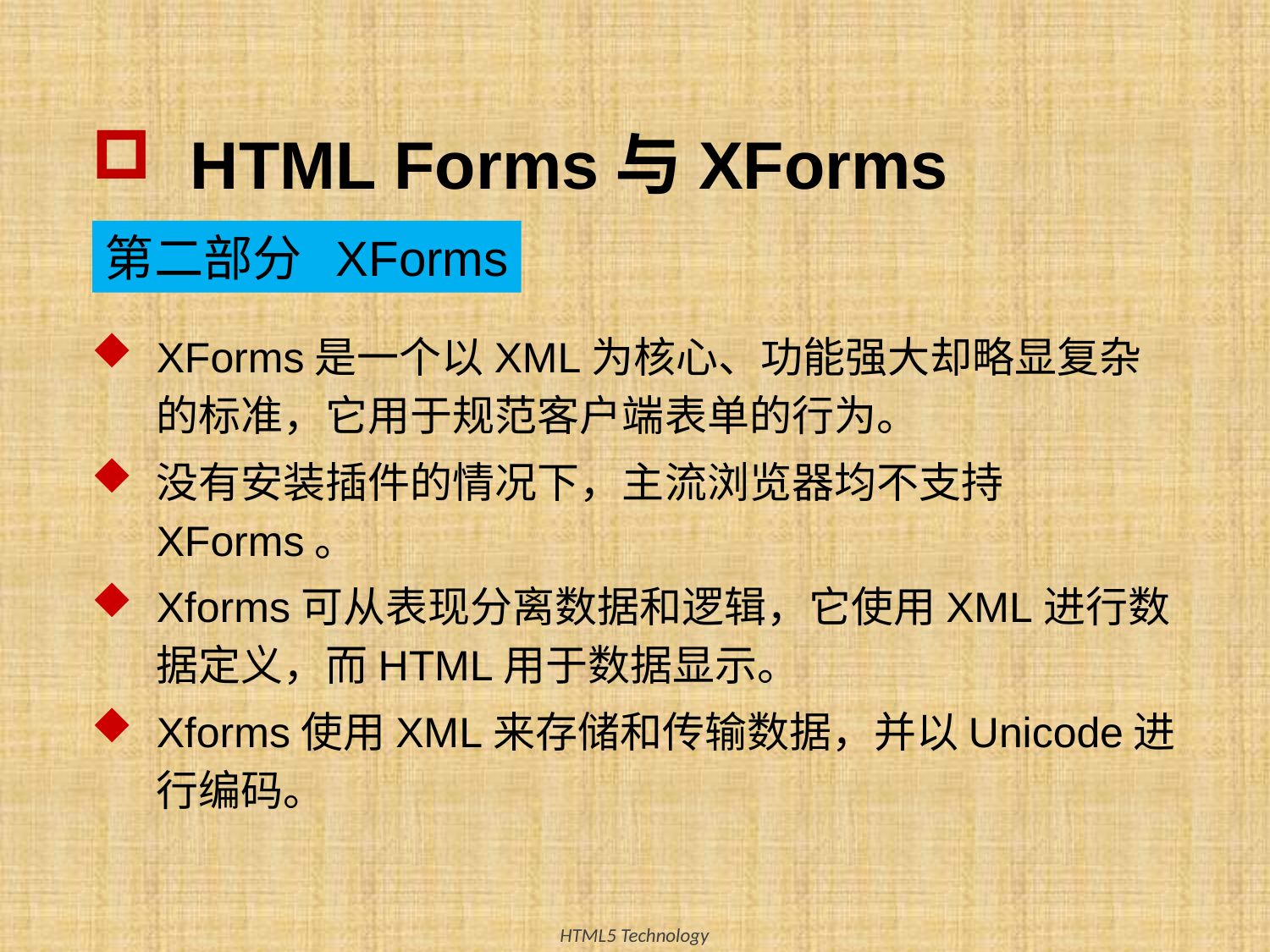

# HTML Forms与XForms
第二部分  XForms
XForms是一个以XML为核心、功能强大却略显复杂的标准，它用于规范客户端表单的行为。
没有安装插件的情况下，主流浏览器均不支持XForms。
Xforms可从表现分离数据和逻辑，它使用XML进行数据定义，而HTML用于数据显示。
Xforms使用XML来存储和传输数据，并以Unicode进行编码。

22
HTML5 Technology